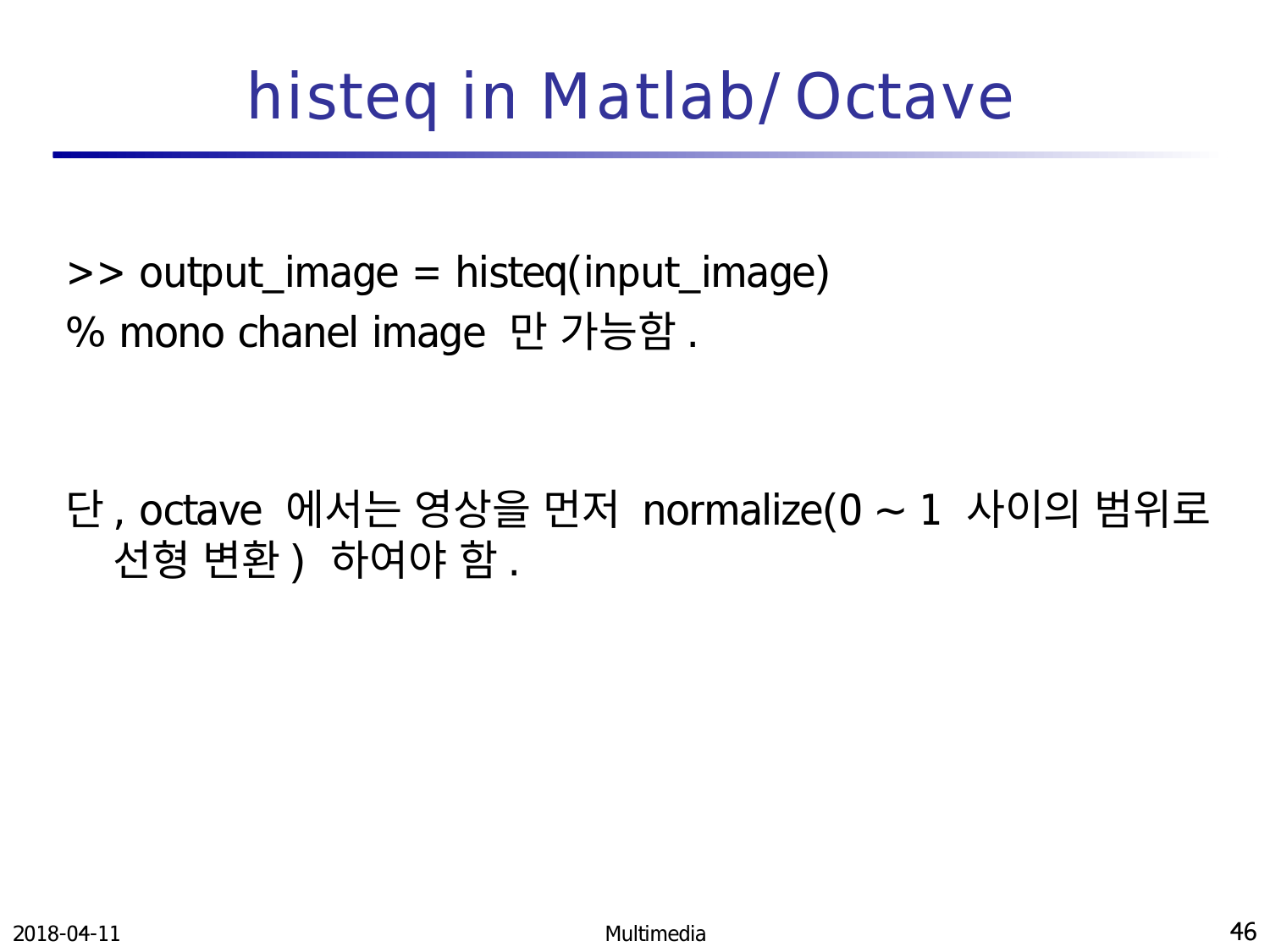

# histeq in Matlab/Octave

>> output_image = histeq(input_image)
% mono chanel image 만 가능함.

단, octave 에서는 영상을 먼저 normalize(0 ~ 1 사이의 범위로 선형 변환) 하여야 함.
2018-04-11
Multimedia
46